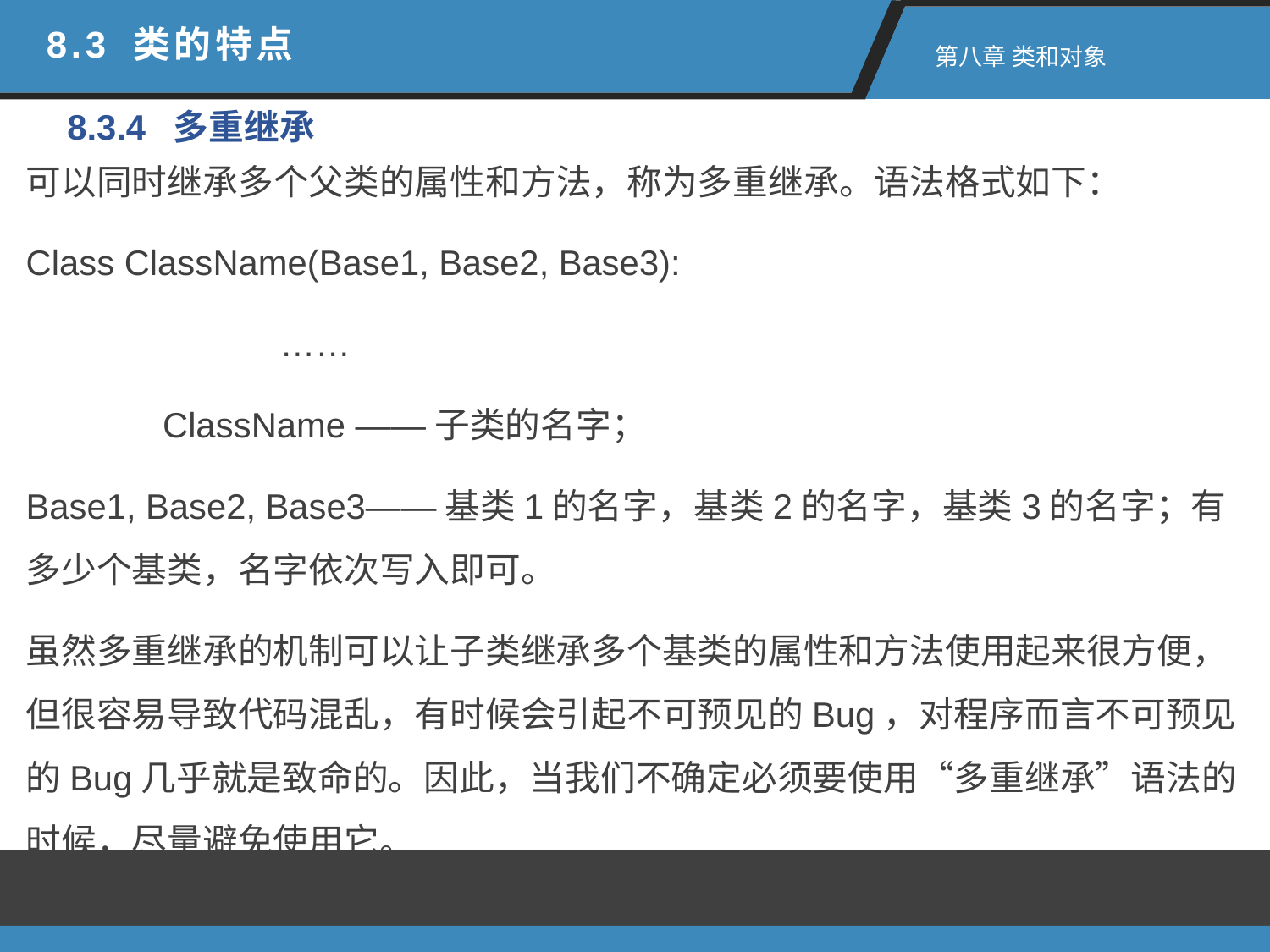

8.3 类的特点
  第八章 类和对象
8.3.4  多重继承
可以同时继承多个父类的属性和方法，称为多重继承。语法格式如下：
Class ClassName(Base1, Base2, Base3):
		……
	 ClassName ——子类的名字；
Base1, Base2, Base3——基类1的名字，基类2的名字，基类3的名字；有多少个基类，名字依次写入即可。
虽然多重继承的机制可以让子类继承多个基类的属性和方法使用起来很方便，但很容易导致代码混乱，有时候会引起不可预见的Bug，对程序而言不可预见的Bug几乎就是致命的。因此，当我们不确定必须要使用“多重继承”语法的时候，尽量避免使用它。